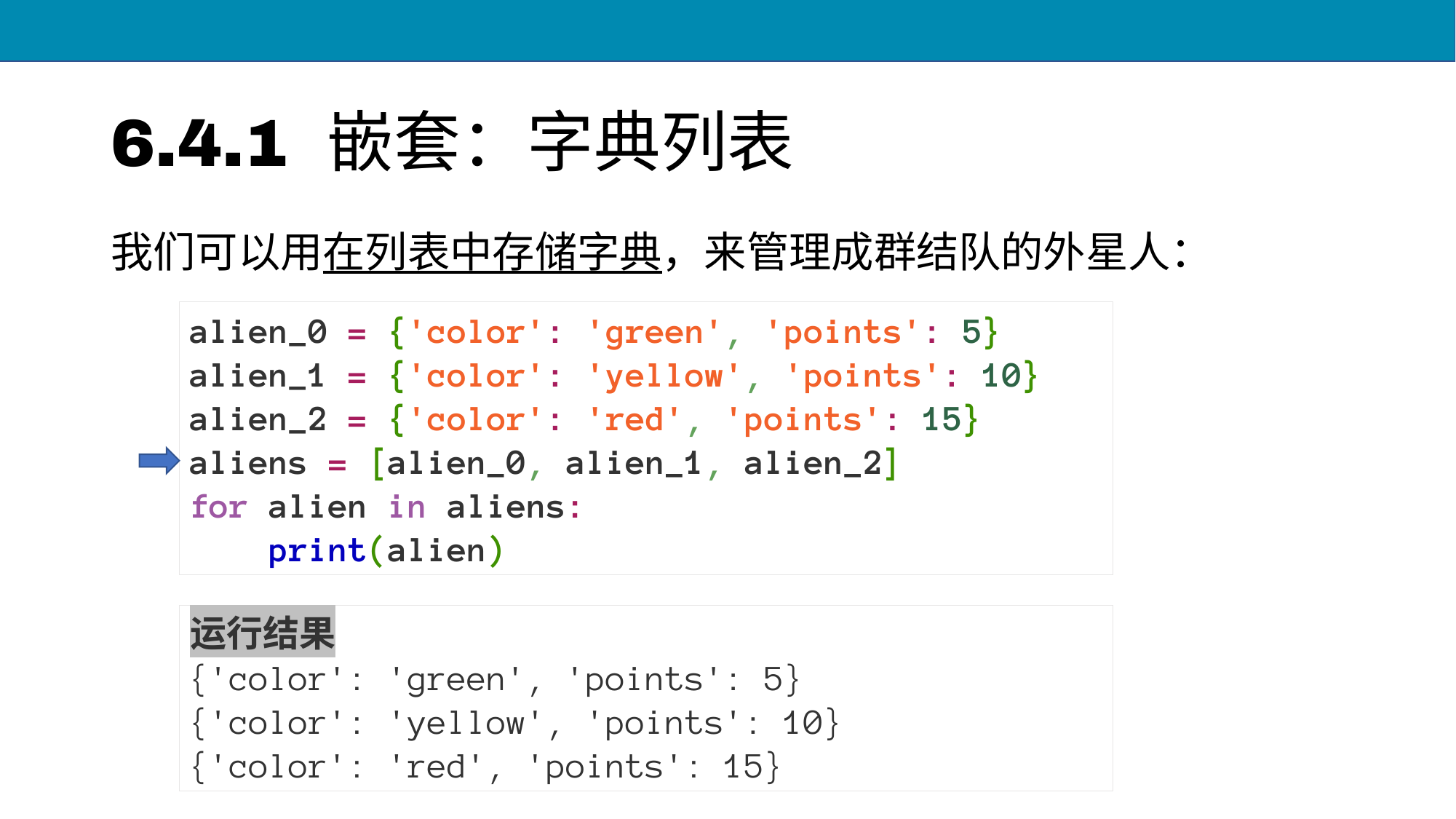

# 6.4.1 嵌套：字典列表
我们可以用在列表中存储字典，来管理成群结队的外星人：
alien_0 = {'color': 'green', 'points': 5}
alien_1 = {'color': 'yellow', 'points': 10}
alien_2 = {'color': 'red', 'points': 15}
aliens = [alien_0, alien_1, alien_2]
for alien in aliens:
    print(alien)

运行结果
{'color': 'green', 'points': 5}
{'color': 'yellow', 'points': 10}
{'color': 'red', 'points': 15}